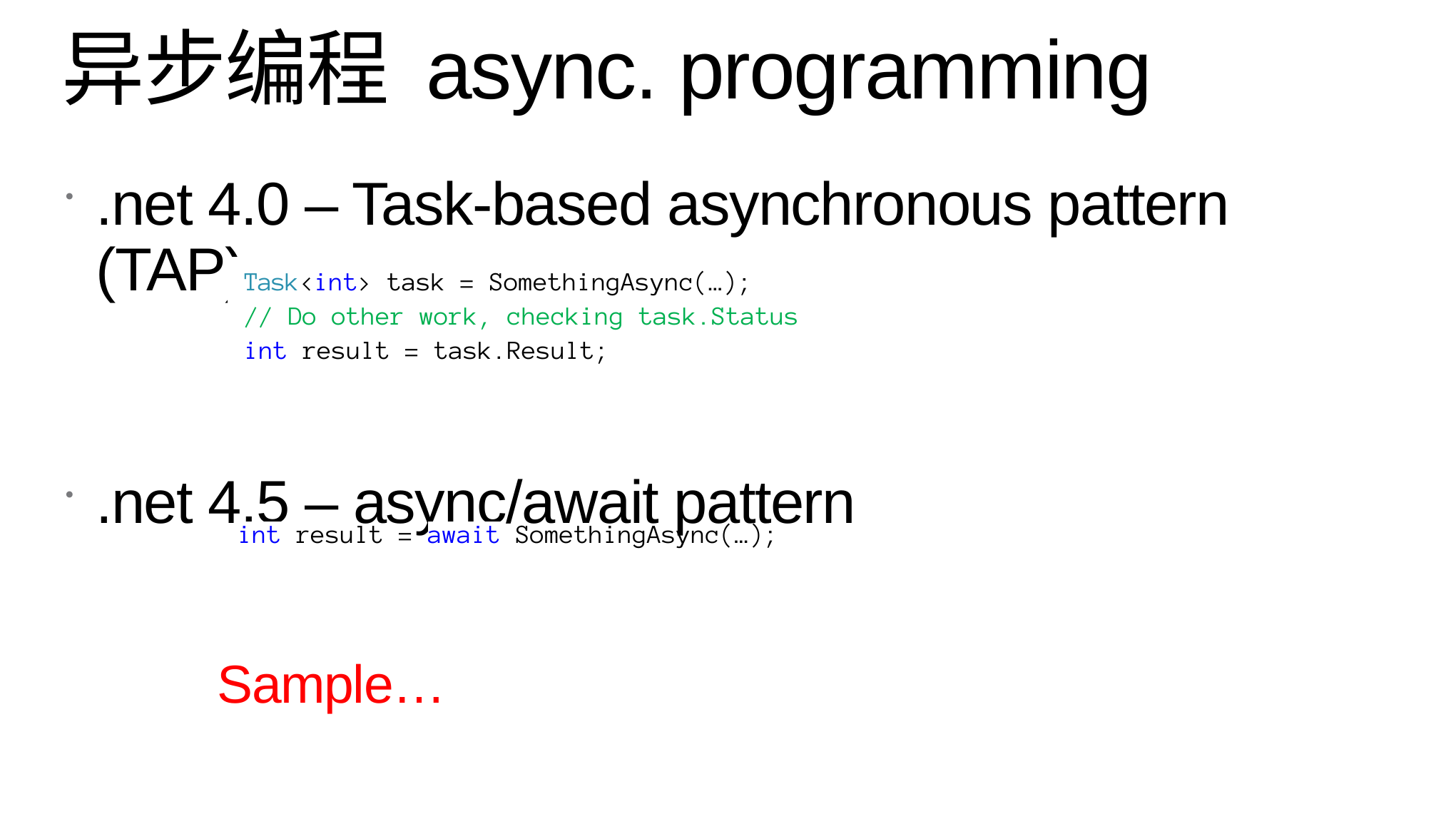

# 异步编程 async. programming
.net 4.0 – Task-based asynchronous pattern (TAP)

.net 4.5 – async/await pattern
Task<int> task = SomethingAsync(…);
// Do other work, checking task.Status
int result = task.Result;
int result = await SomethingAsync(…);
Sample…